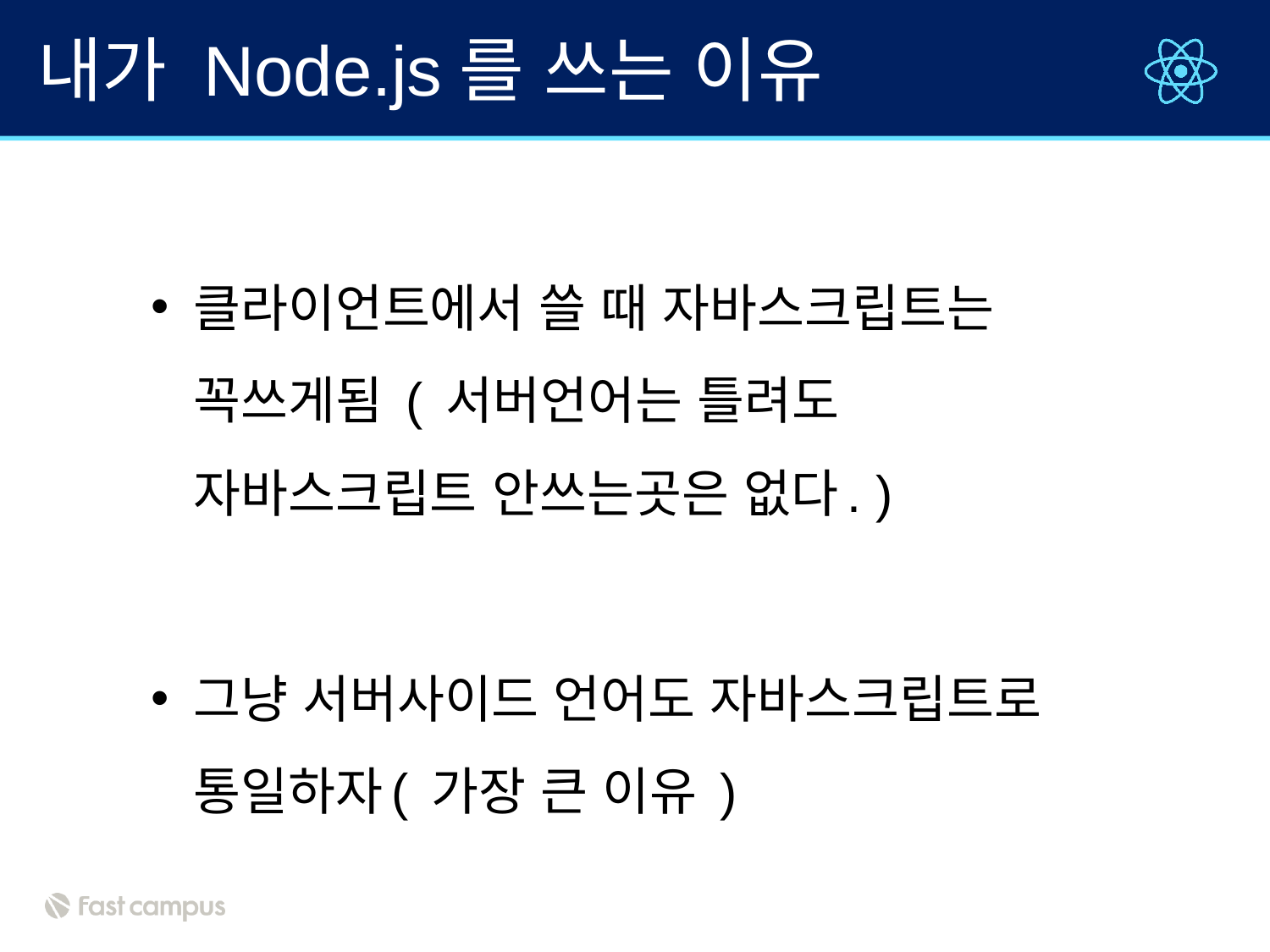

# 내가 Node.js를 쓰는 이유
클라이언트에서 쓸 때 자바스크립트는 꼭쓰게됨 ( 서버언어는 틀려도 자바스크립트 안쓰는곳은 없다. )

그냥 서버사이드 언어도 자바스크립트로 통일하자( 가장 큰 이유 )